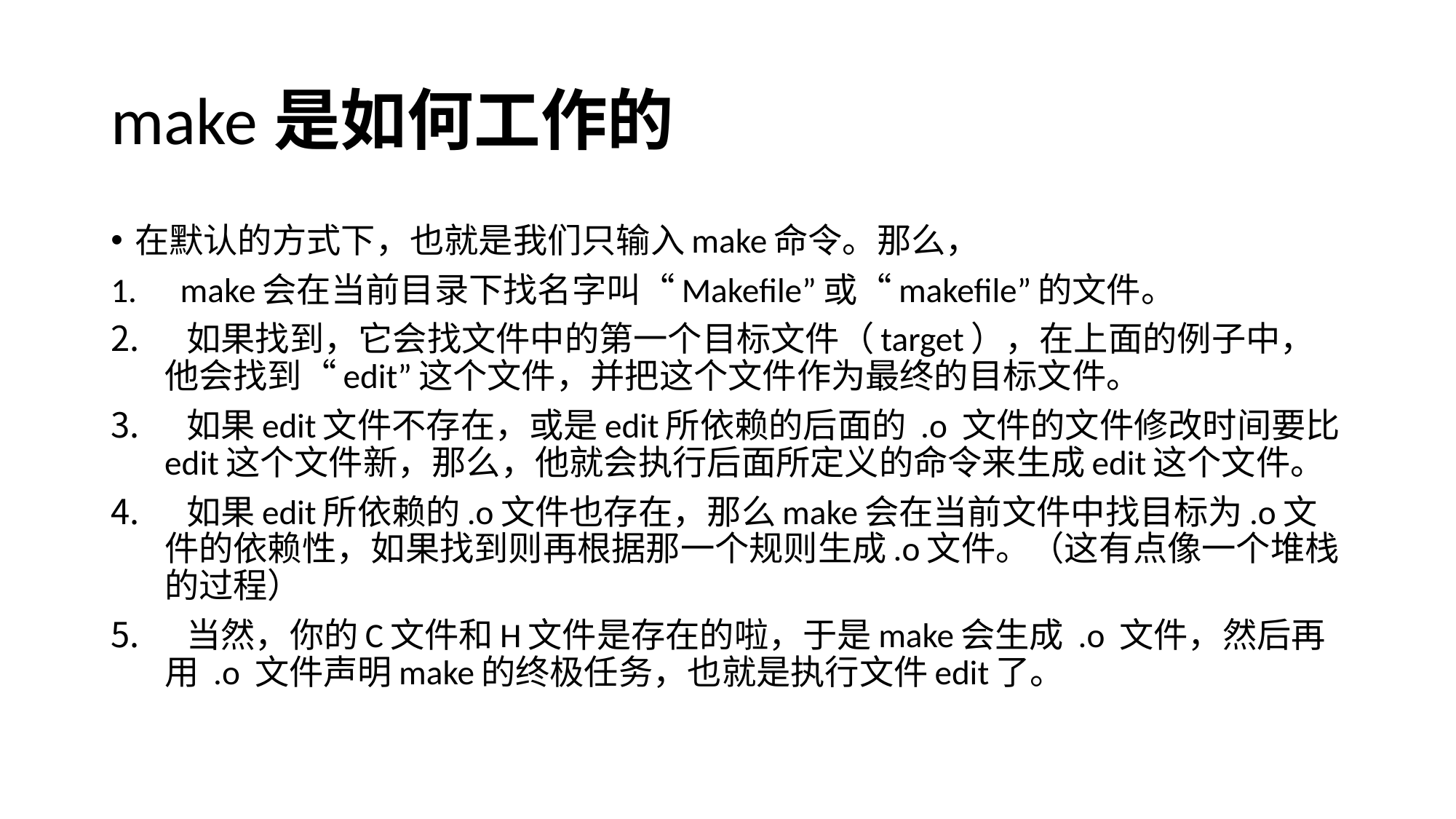

# make是如何工作的
在默认的方式下，也就是我们只输入make命令。那么，
  make会在当前目录下找名字叫“Makefile”或“makefile”的文件。
  如果找到，它会找文件中的第一个目标文件（target），在上面的例子中，他会找到“edit”这个文件，并把这个文件作为最终的目标文件。
  如果edit文件不存在，或是edit所依赖的后面的 .o 文件的文件修改时间要比edit这个文件新，那么，他就会执行后面所定义的命令来生成edit这个文件。
  如果edit所依赖的.o文件也存在，那么make会在当前文件中找目标为.o文件的依赖性，如果找到则再根据那一个规则生成.o文件。（这有点像一个堆栈的过程）
  当然，你的C文件和H文件是存在的啦，于是make会生成 .o 文件，然后再用 .o 文件声明make的终极任务，也就是执行文件edit了。